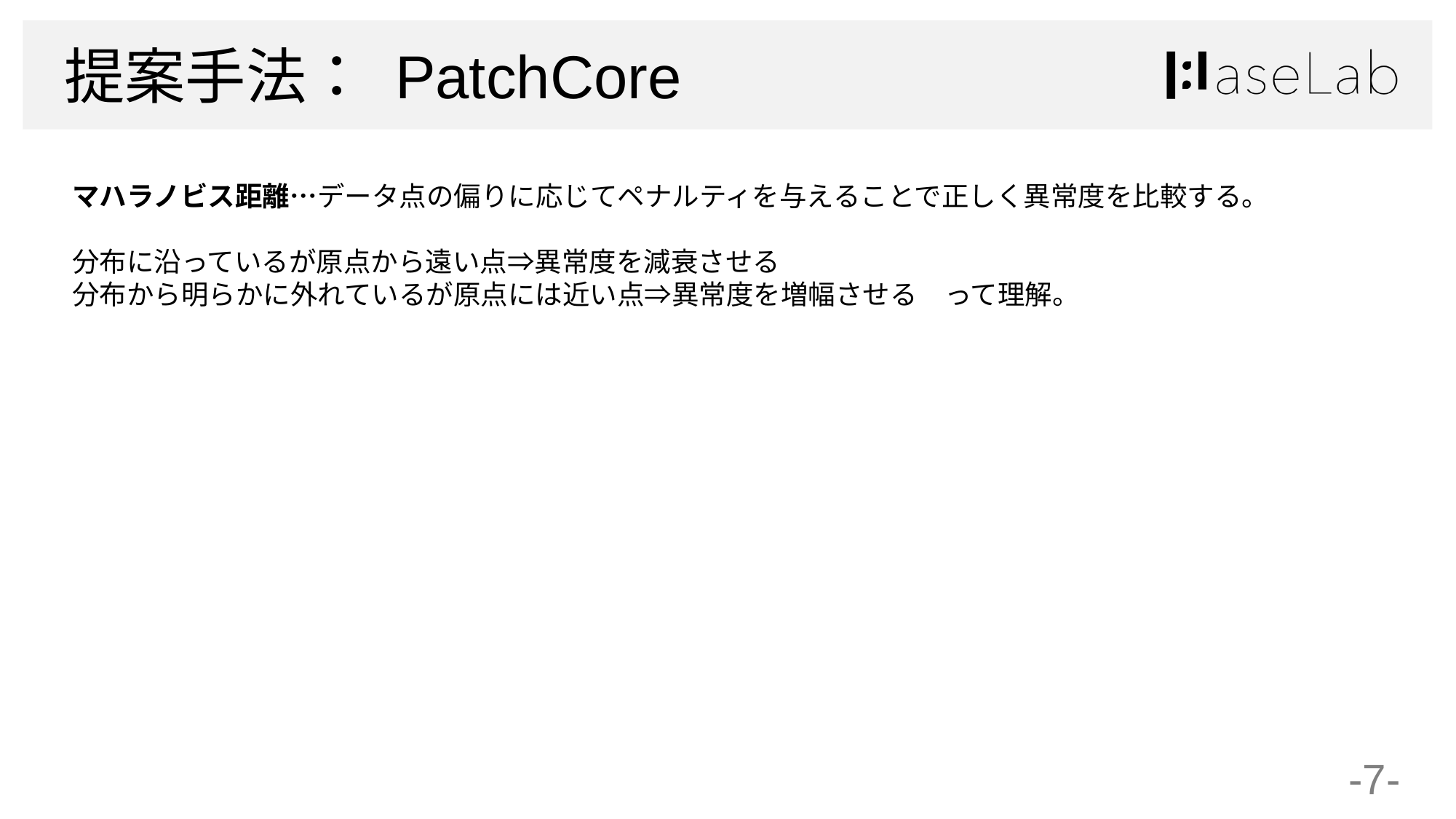

提案手法： PatchCore
マハラノビス距離…データ点の偏りに応じてペナルティを与えることで正しく異常度を比較する。

分布に沿っているが原点から遠い点⇒異常度を減衰させる
分布から明らかに外れているが原点には近い点⇒異常度を増幅させる　って理解。
-7-